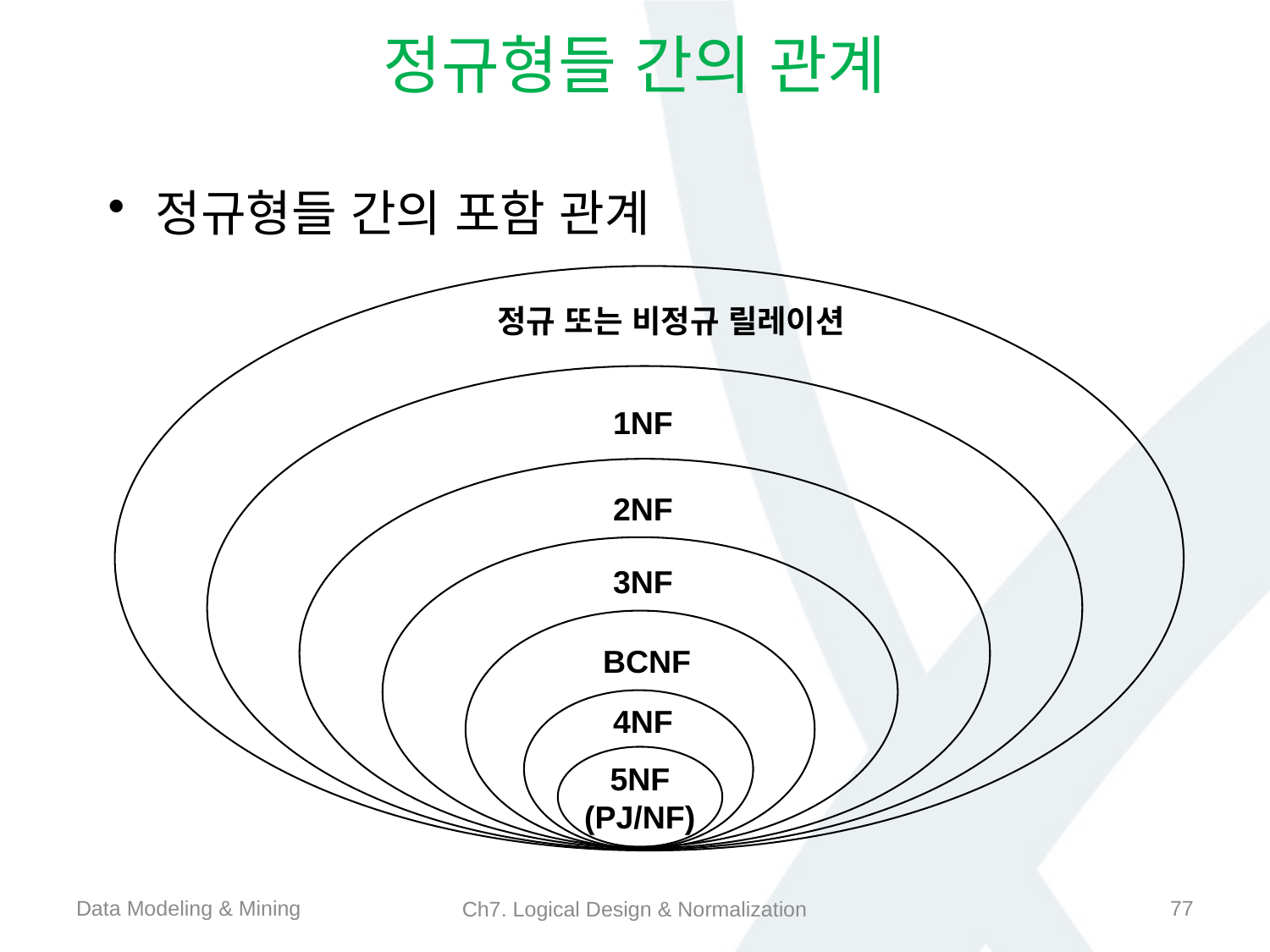

# 정규형들 간의 관계
정규형들 간의 포함 관계

정규 또는 비정규 릴레이션

1NF

2NF

3NF

BCNF

4NF
5NF
(PJ/NF)
Data Modeling & Mining
77
Ch7. Logical Design & Normalization